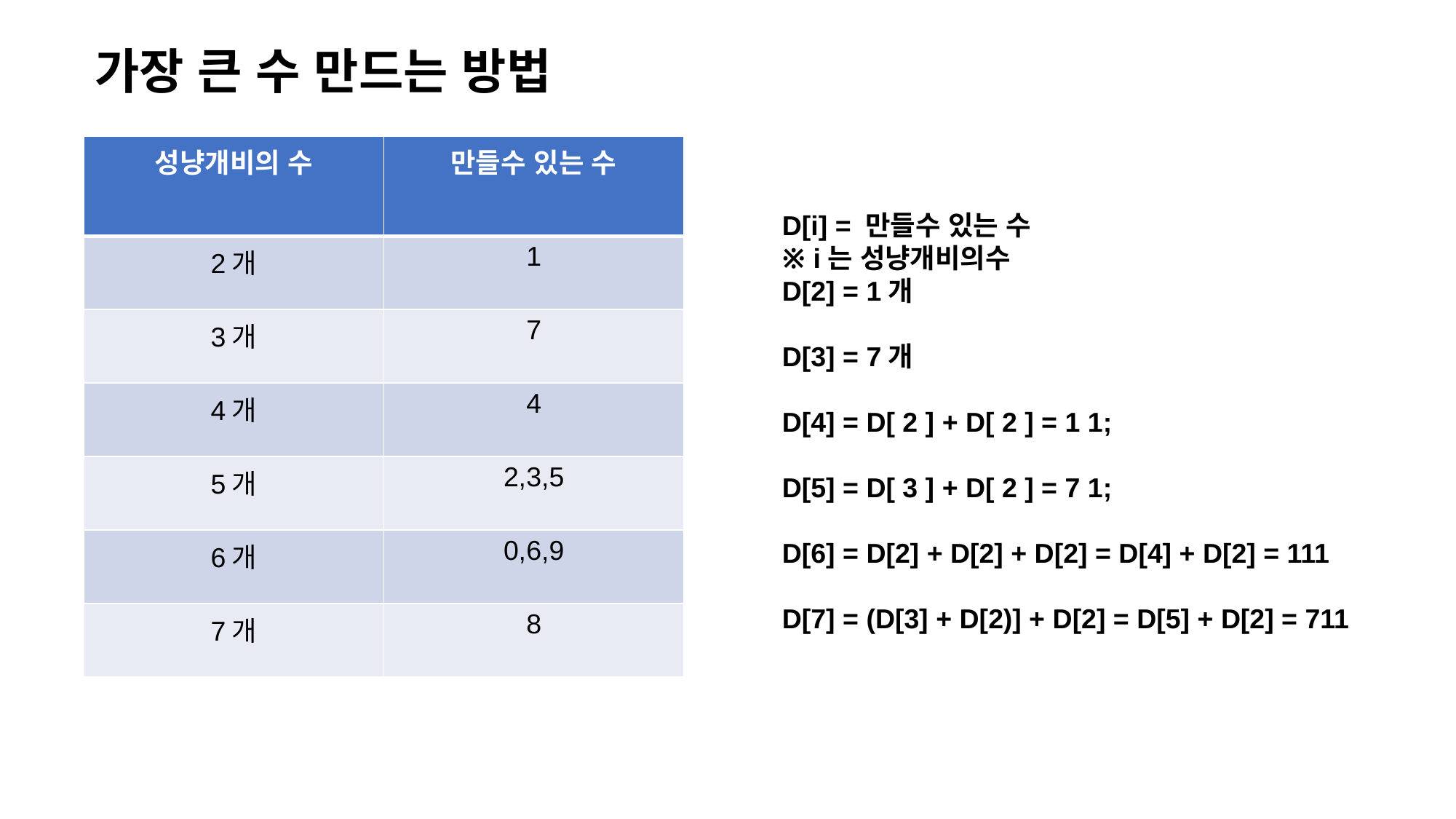

가장 큰 수 만드는 방법
| 성냥개비의 수 | 만들수 있는 수 |
| --- | --- |
| 2개 | 1 |
| 3개 | 7 |
| 4개 | 4 |
| 5개 | 2,3,5 |
| 6개 | 0,6,9 |
| 7개 | 8 |
D[i] = 만들수 있는 수
※ i는 성냥개비의수
D[2] = 1개

D[3] = 7개

D[4] = D[ 2 ] + D[ 2 ] = 1 1;

D[5] = D[ 3 ] + D[ 2 ] = 7 1;

D[6] = D[2] + D[2] + D[2] = D[4] + D[2] = 111

D[7] = (D[3] + D[2)] + D[2] = D[5] + D[2] = 711